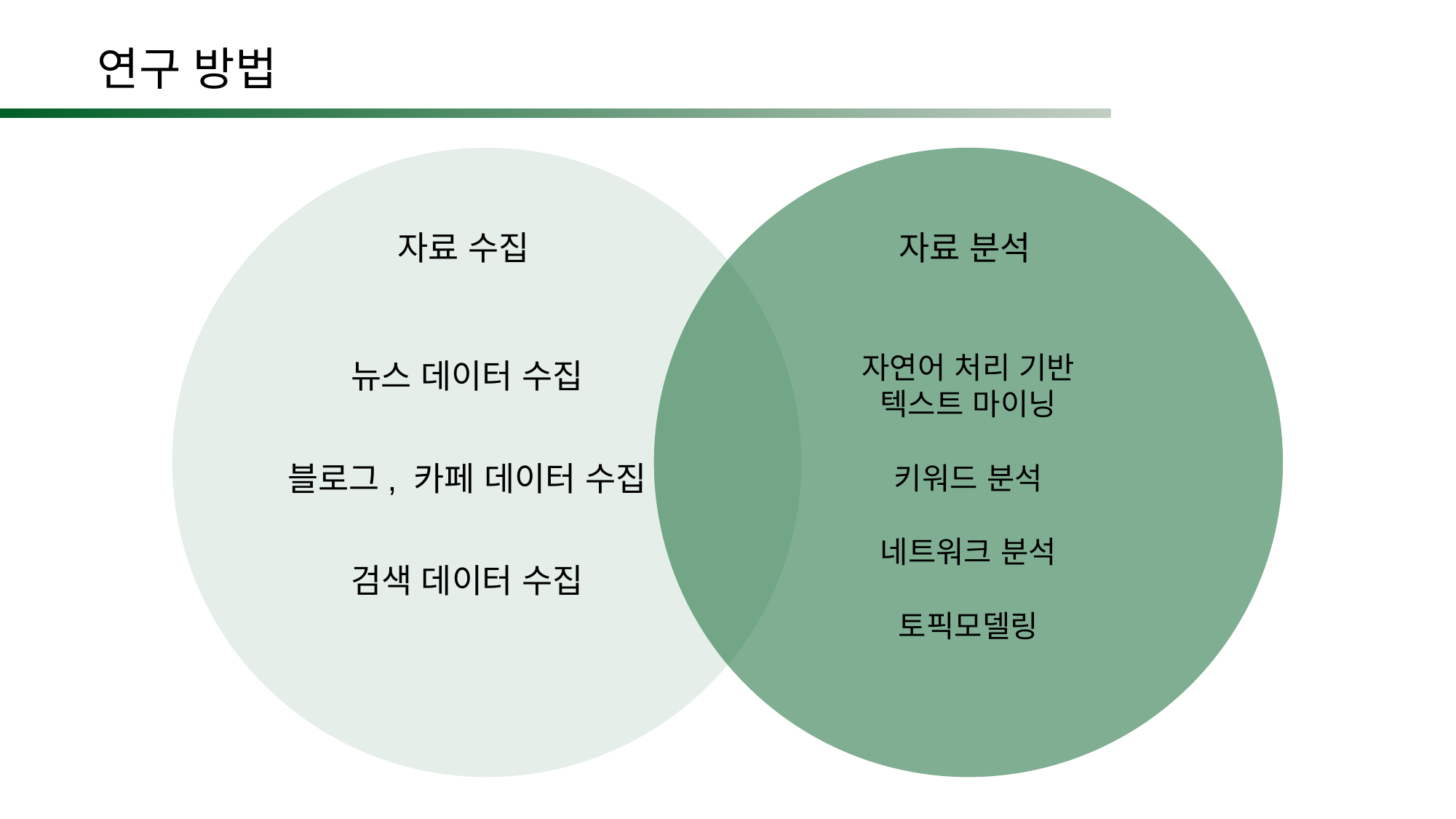

연구 방법

자료 수집
자료 분석
자연어 처리 기반
텍스트 마이닝
키워드 분석
네트워크 분석
토픽모델링
뉴스 데이터 수집
블로그, 카페 데이터 수집
검색 데이터 수집